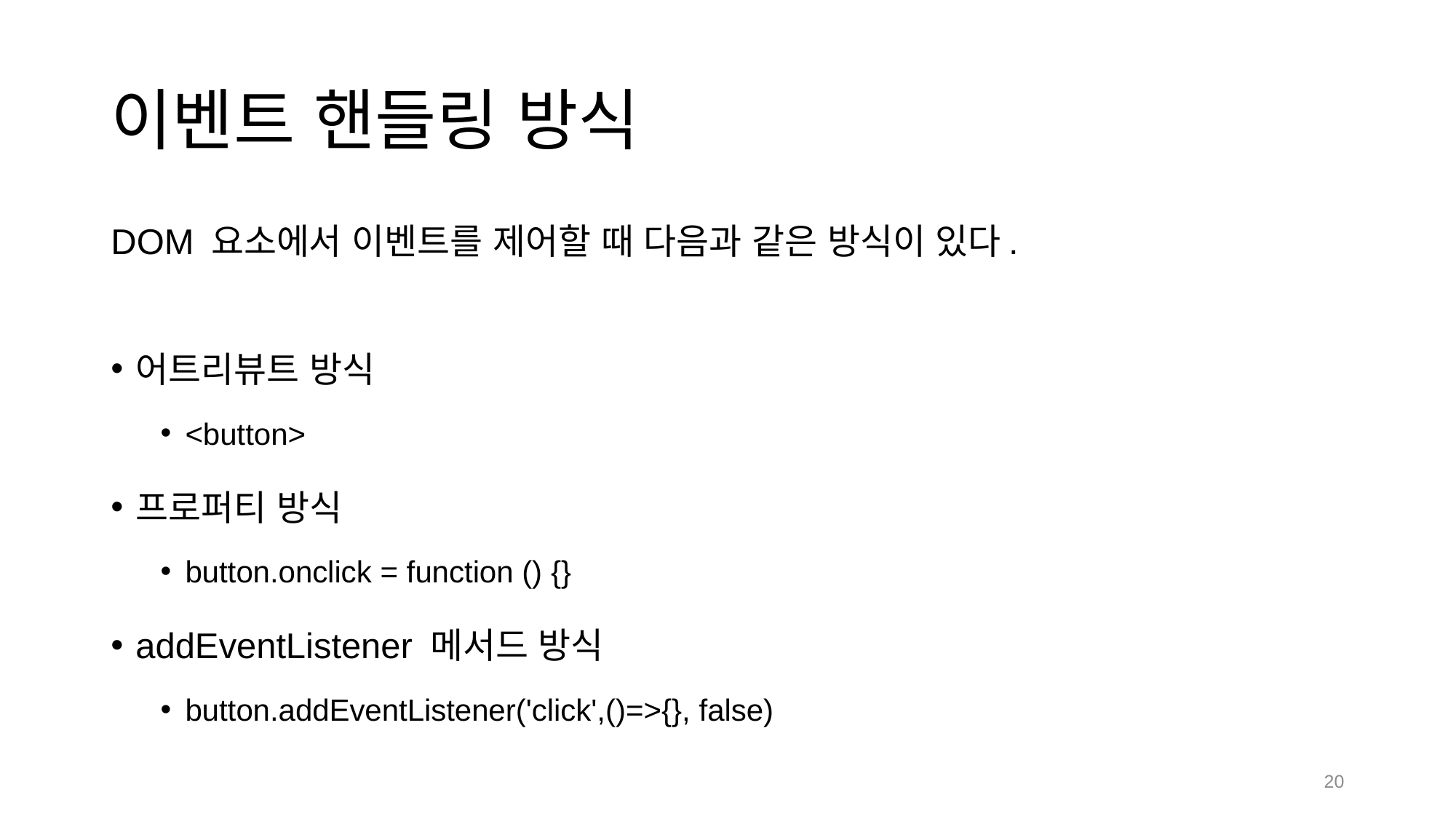

# 이벤트 핸들링 방식
DOM 요소에서 이벤트를 제어할 때 다음과 같은 방식이 있다.

어트리뷰트 방식
<button>
프로퍼티 방식
button.onclick = function () {}
addEventListener 메서드 방식
button.addEventListener('click',()=>{}, false)
20